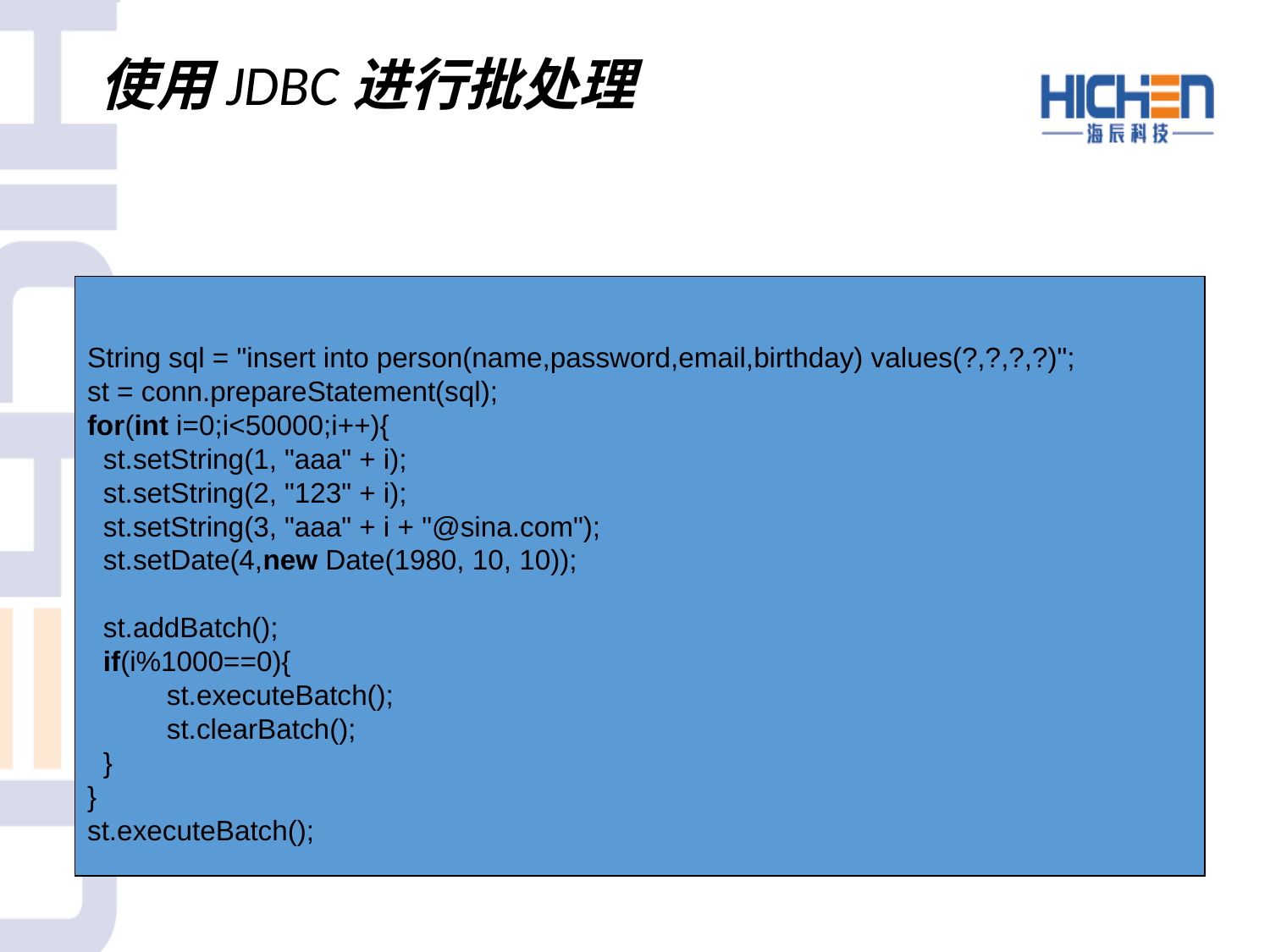

# 使用JDBC进行批处理

String sql = "insert into person(name,password,email,birthday) values(?,?,?,?)";
st = conn.prepareStatement(sql);
for(int i=0;i<50000;i++){
st.setString(1, "aaa" + i);
st.setString(2, "123" + i);
st.setString(3, "aaa" + i + "@sina.com");
st.setDate(4,new Date(1980, 10, 10));

st.addBatch();
if(i%1000==0){
st.executeBatch();
st.clearBatch();
}
}
st.executeBatch();